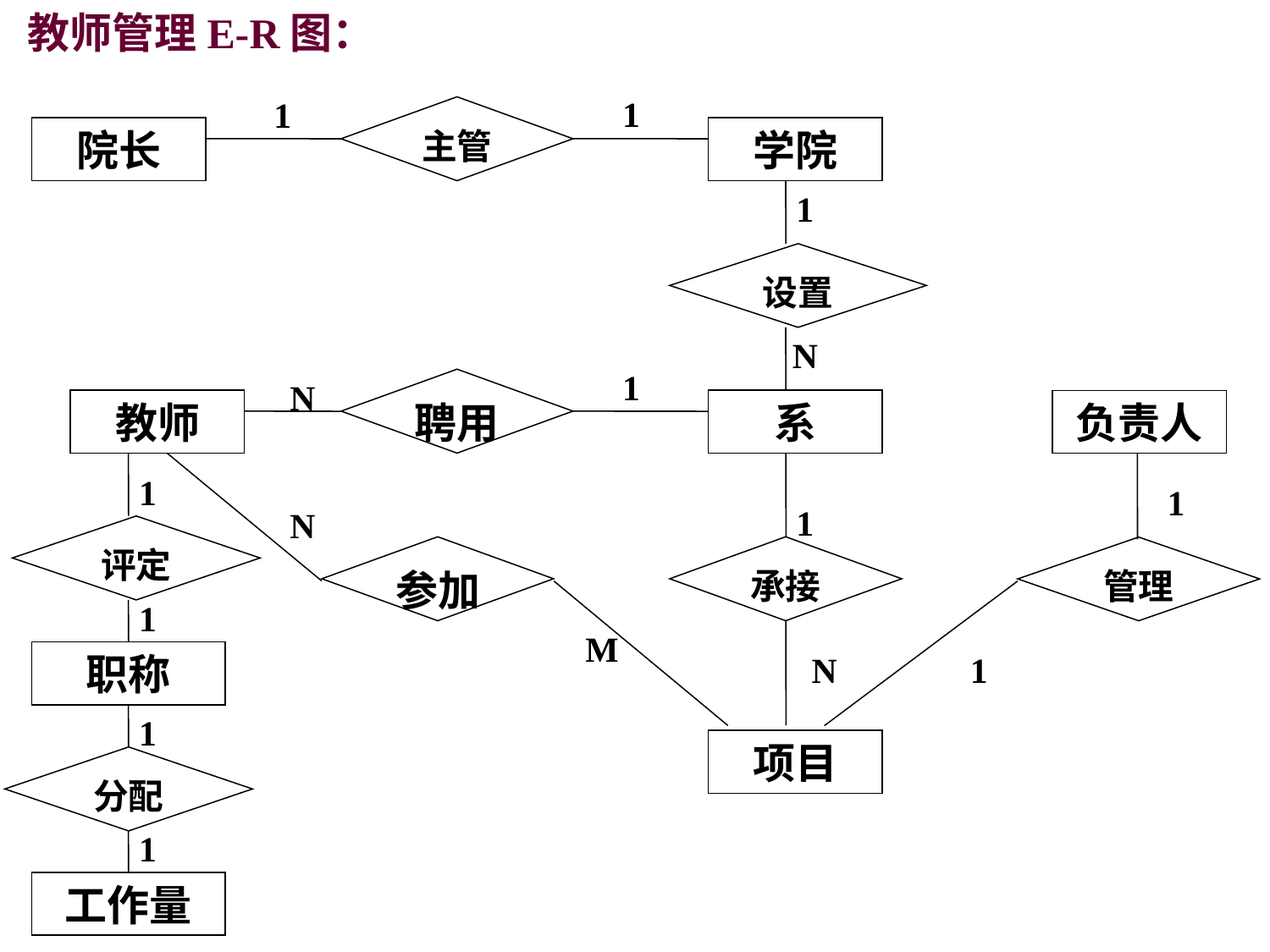

教师管理E-R图：
1
1
主管
院长
学院

设置

聘用
教师
系
参加
承接
项目

N
1
N

1
N

M

评定

职称

分配

工作量
1
N
负责人

1
管理

1
1
1
1
1